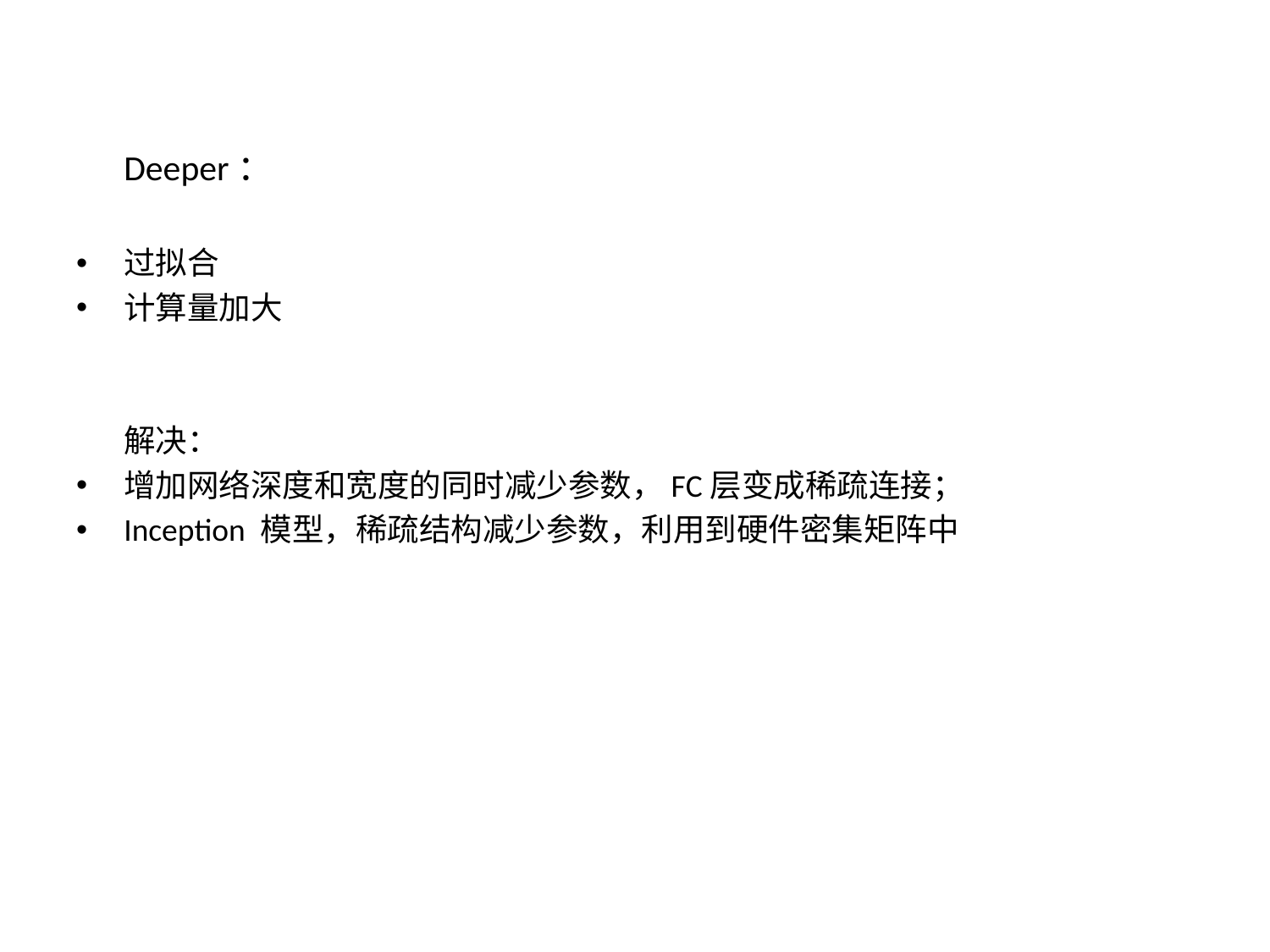

Deeper：

过拟合
计算量加大

	解决：
增加网络深度和宽度的同时减少参数，FC层变成稀疏连接；
Inception 模型，稀疏结构减少参数，利用到硬件密集矩阵中